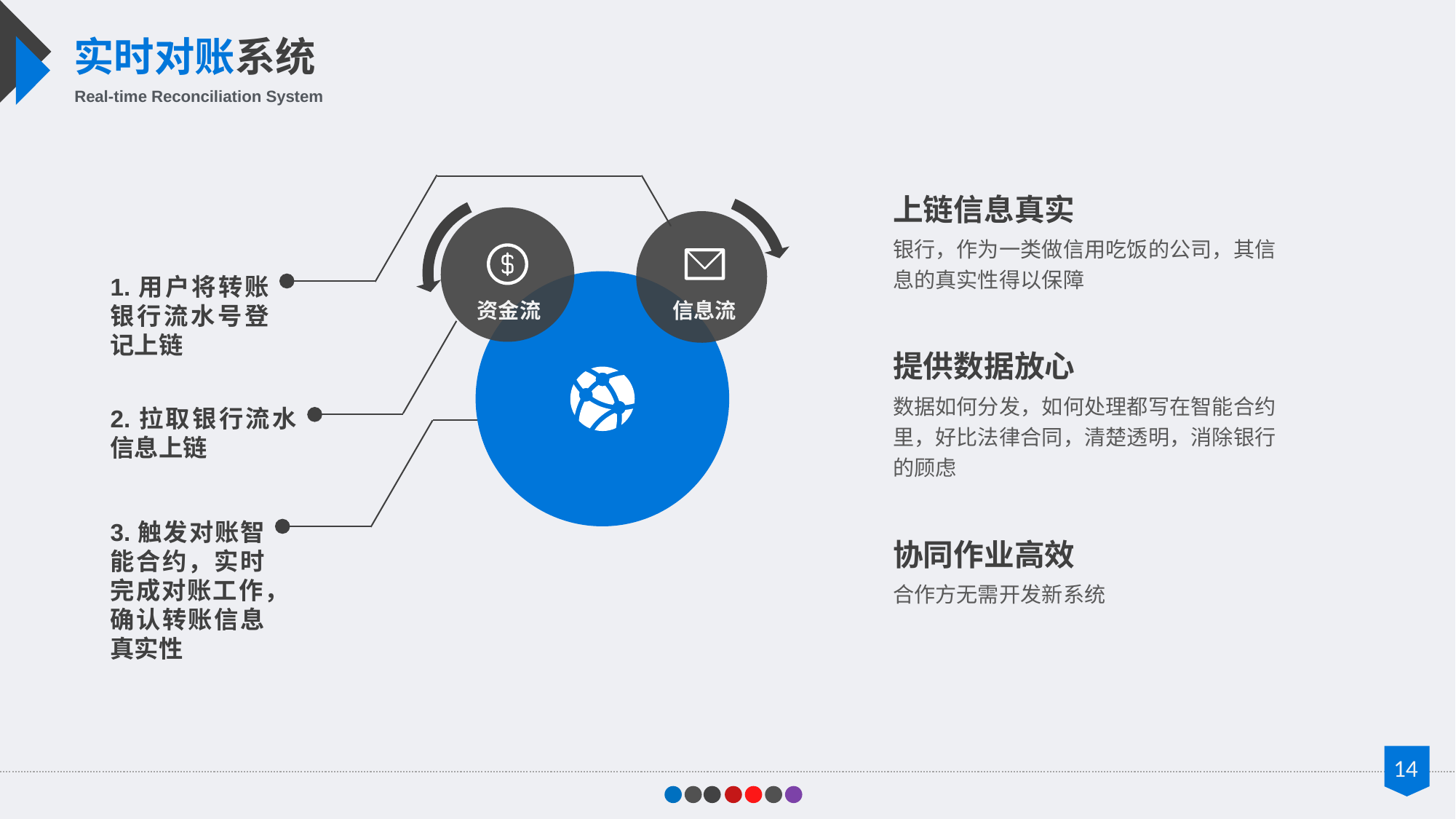

实时对账系统

Real-time Reconciliation System
上链信息真实
银行，作为一类做信用吃饭的公司，其信息的真实性得以保障

1.用户将转账银行流水号登记上链

资金流
信息流
提供数据放心
数据如何分发，如何处理都写在智能合约里，好比法律合同，清楚透明，消除银行的顾虑

2.拉取银行流水信息上链
3.触发对账智能合约，实时完成对账工作，确认转账信息真实性
协同作业高效
合作方无需开发新系统

14